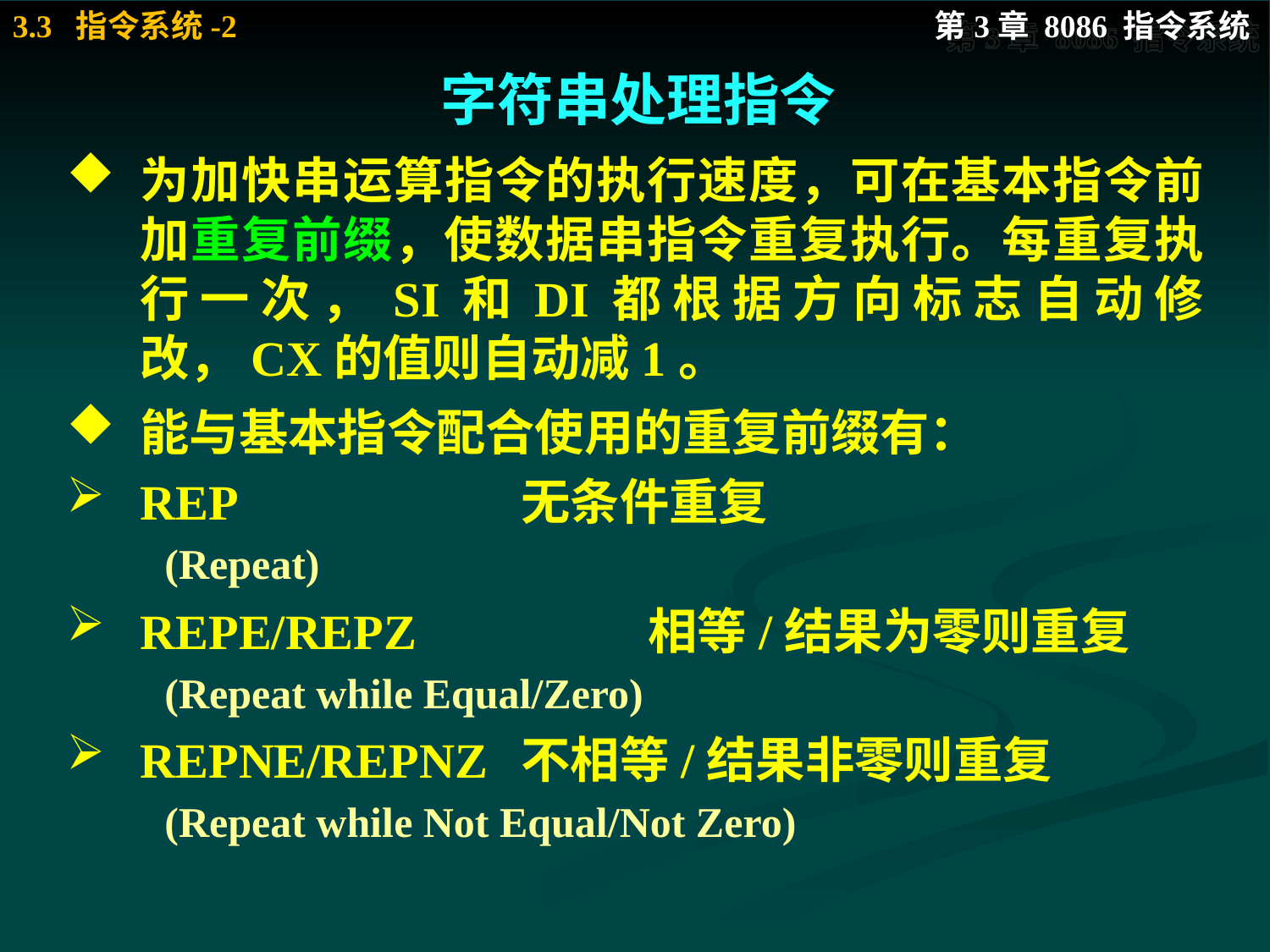

# 字符串处理指令
为加快串运算指令的执行速度，可在基本指令前加重复前缀，使数据串指令重复执行。每重复执行一次，SI和DI都根据方向标志自动修改，CX的值则自动减1。
能与基本指令配合使用的重复前缀有：
REP			无条件重复
        (Repeat)
REPE/REPZ	 	相等/结果为零则重复
        (Repeat while Equal/Zero)
REPNE/REPNZ	不相等/结果非零则重复
        (Repeat while Not Equal/Not Zero)